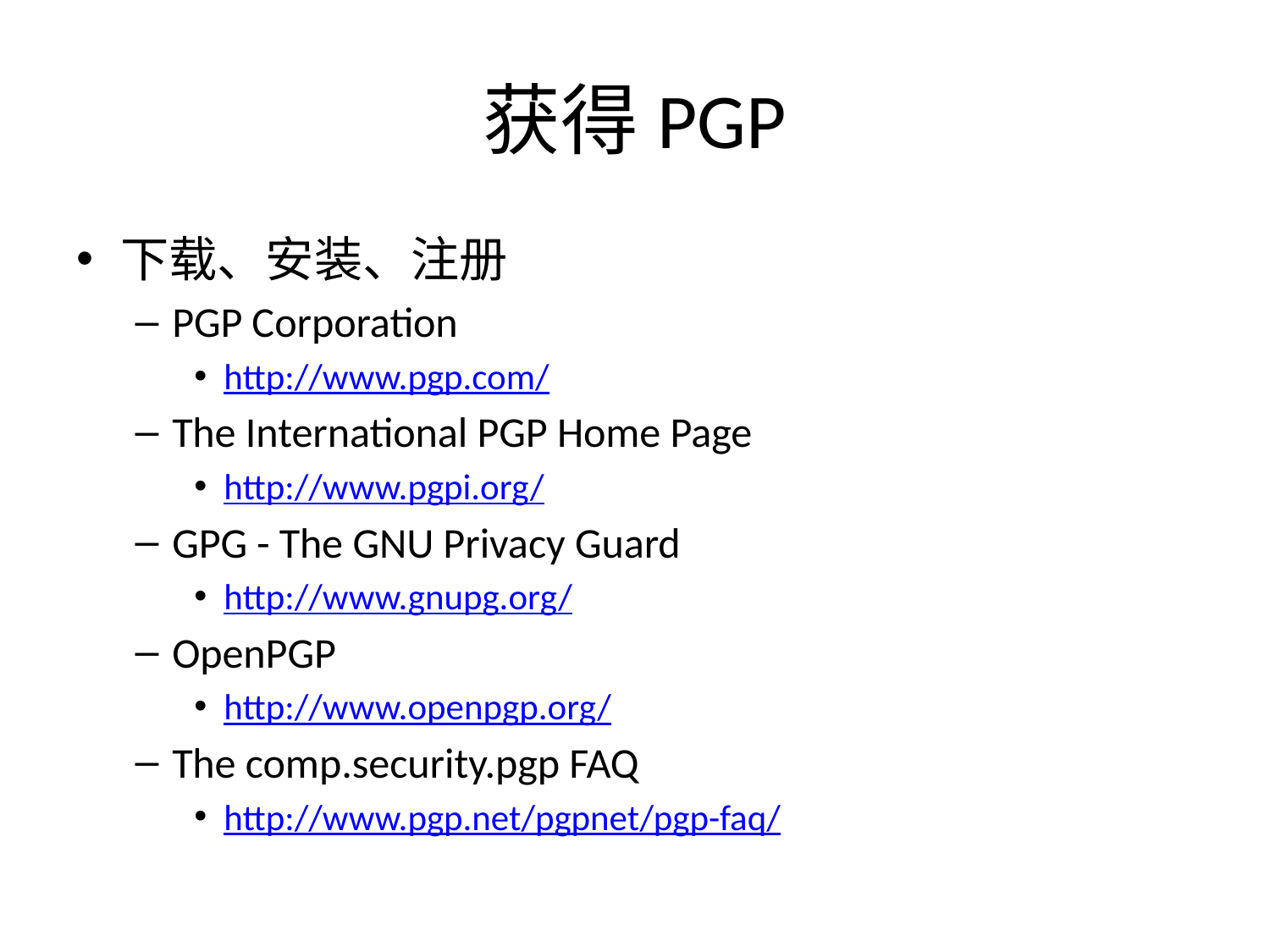

# 获得PGP
下载、安装、注册
PGP Corporation
http://www.pgp.com/
The International PGP Home Page
http://www.pgpi.org/
GPG - The GNU Privacy Guard
http://www.gnupg.org/
OpenPGP
http://www.openpgp.org/
The comp.security.pgp FAQ
http://www.pgp.net/pgpnet/pgp-faq/